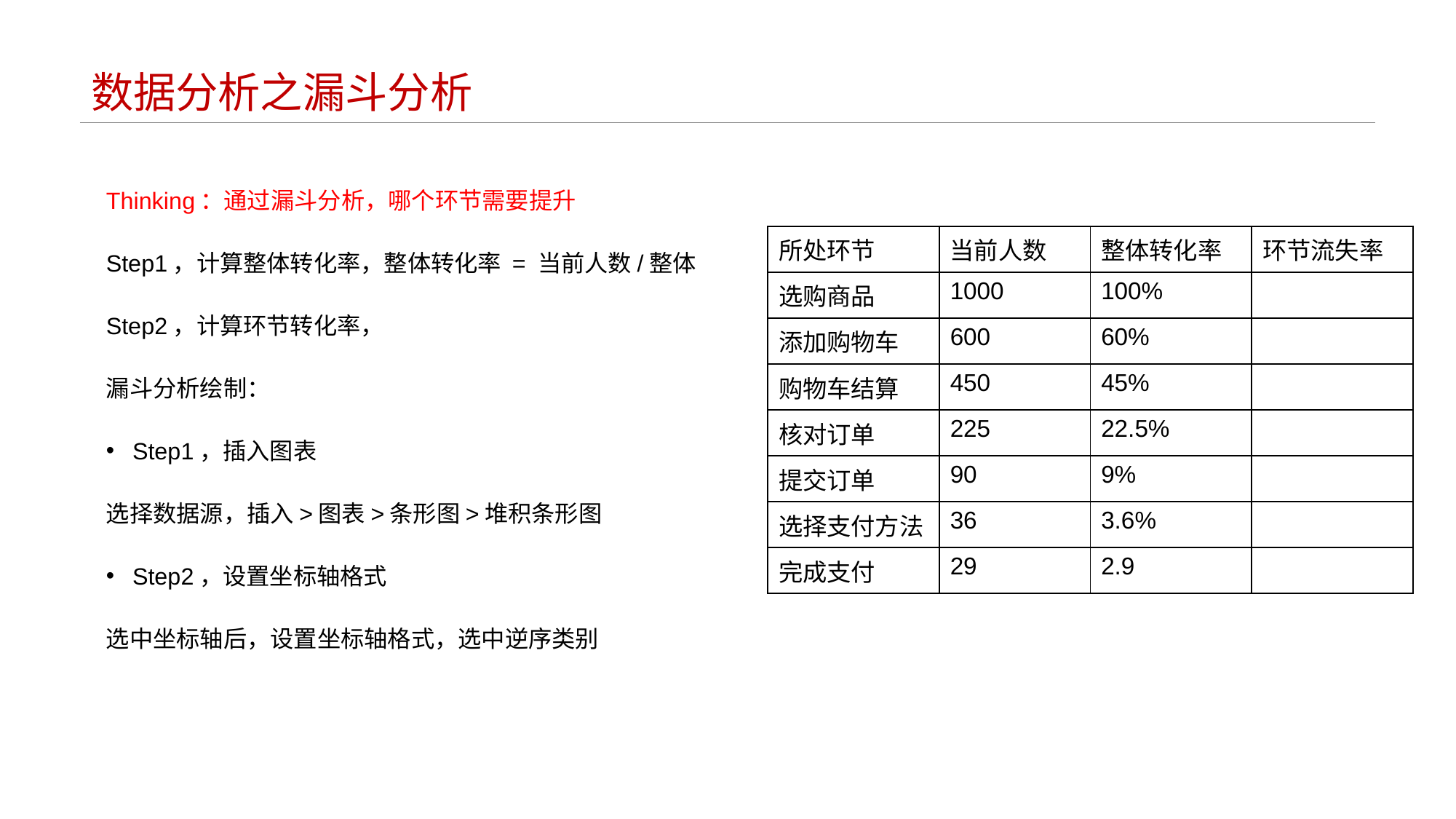

# 数据分析之漏斗分析
Thinking：通过漏斗分析，哪个环节需要提升
Step1，计算整体转化率，整体转化率 = 当前人数/整体
Step2，计算环节转化率，
漏斗分析绘制：
Step1，插入图表
选择数据源，插入>图表>条形图>堆积条形图
Step2，设置坐标轴格式
选中坐标轴后，设置坐标轴格式，选中逆序类别

| 所处环节 | 当前人数 | 整体转化率 | 环节流失率 |
| --- | --- | --- | --- |
| 选购商品 | 1000 | 100% |  |
| 添加购物车 | 600 | 60% |  |
| 购物车结算 | 450 | 45% |  |
| 核对订单 | 225 | 22.5% |  |
| 提交订单 | 90 | 9% |  |
| 选择支付方法 | 36 | 3.6% |  |
| 完成支付 | 29 | 2.9 |  |